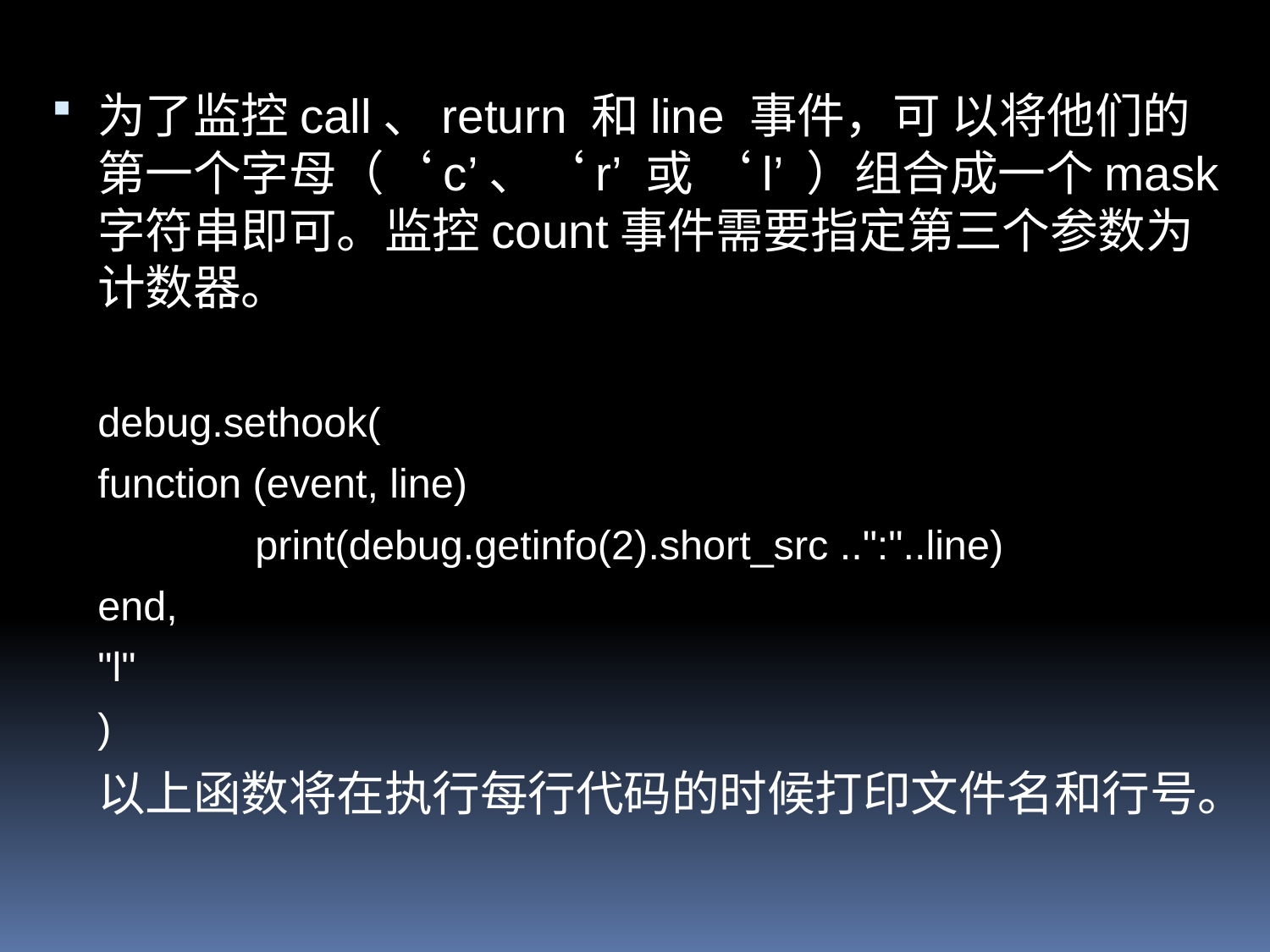

为了监控call、return 和line 事件，可 以将他们的第一个字母（‘c’、‘r’ 或 ‘l’ ）组合成一个mask 字符串即可。监控count事件需要指定第三个参数为计数器。

	debug.sethook(
		function (event, line)
	   	   print(debug.getinfo(2).short_src ..":"..line)
		end,
		"l"
	)
	以上函数将在执行每行代码的时候打印文件名和行号。